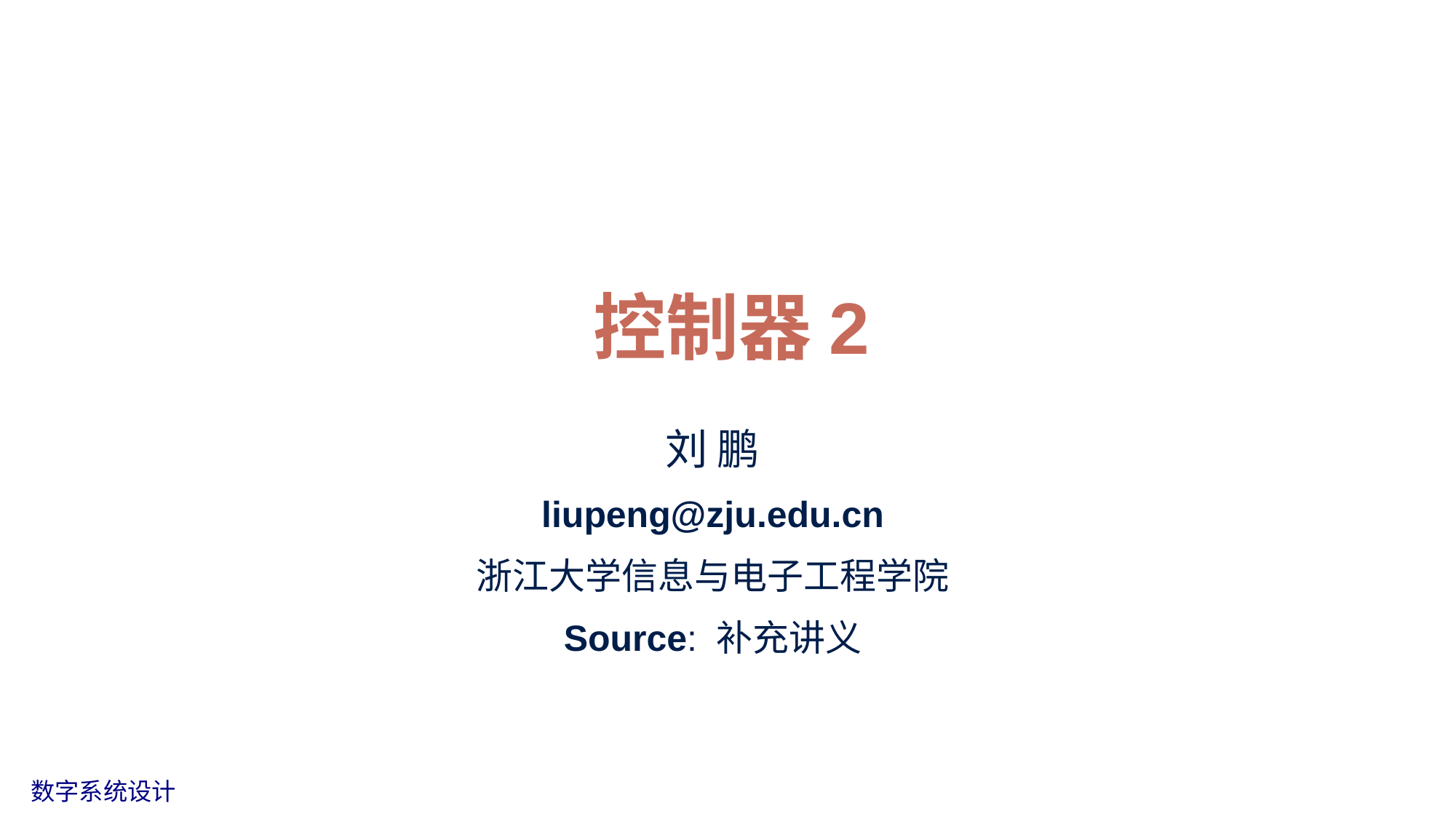

# 控制器2
刘 鹏
liupeng@zju.edu.cn
浙江大学信息与电子工程学院
Source: 补充讲义